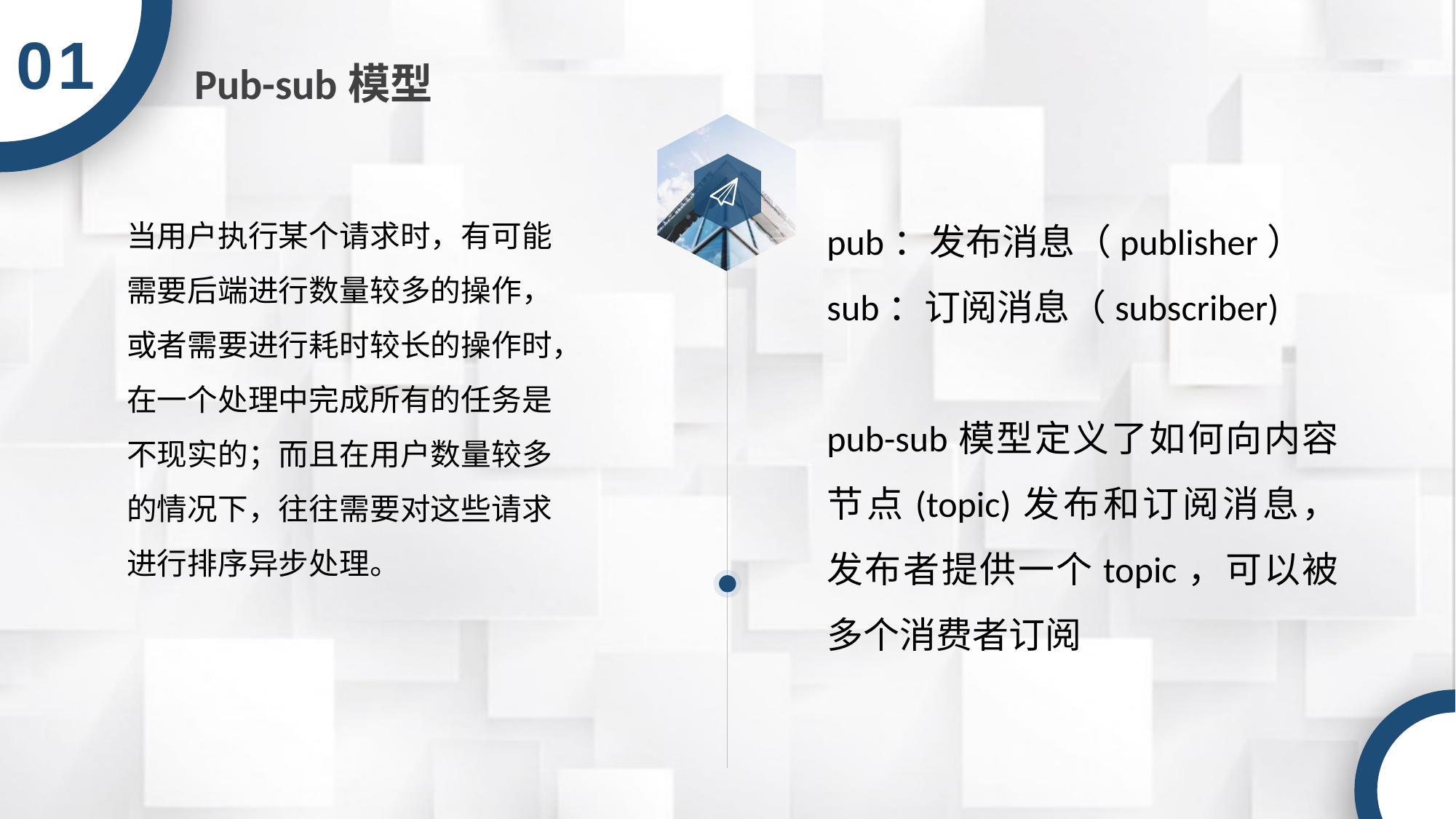

01
Pub-sub模型

pub：发布消息（publisher）
sub：订阅消息（subscriber)

pub-sub模型定义了如何向内容节点(topic)发布和订阅消息，发布者提供一个topic，可以被多个消费者订阅
当用户执行某个请求时，有可能需要后端进行数量较多的操作，或者需要进行耗时较长的操作时，在一个处理中完成所有的任务是不现实的；而且在用户数量较多的情况下，往往需要对这些请求进行排序异步处理。